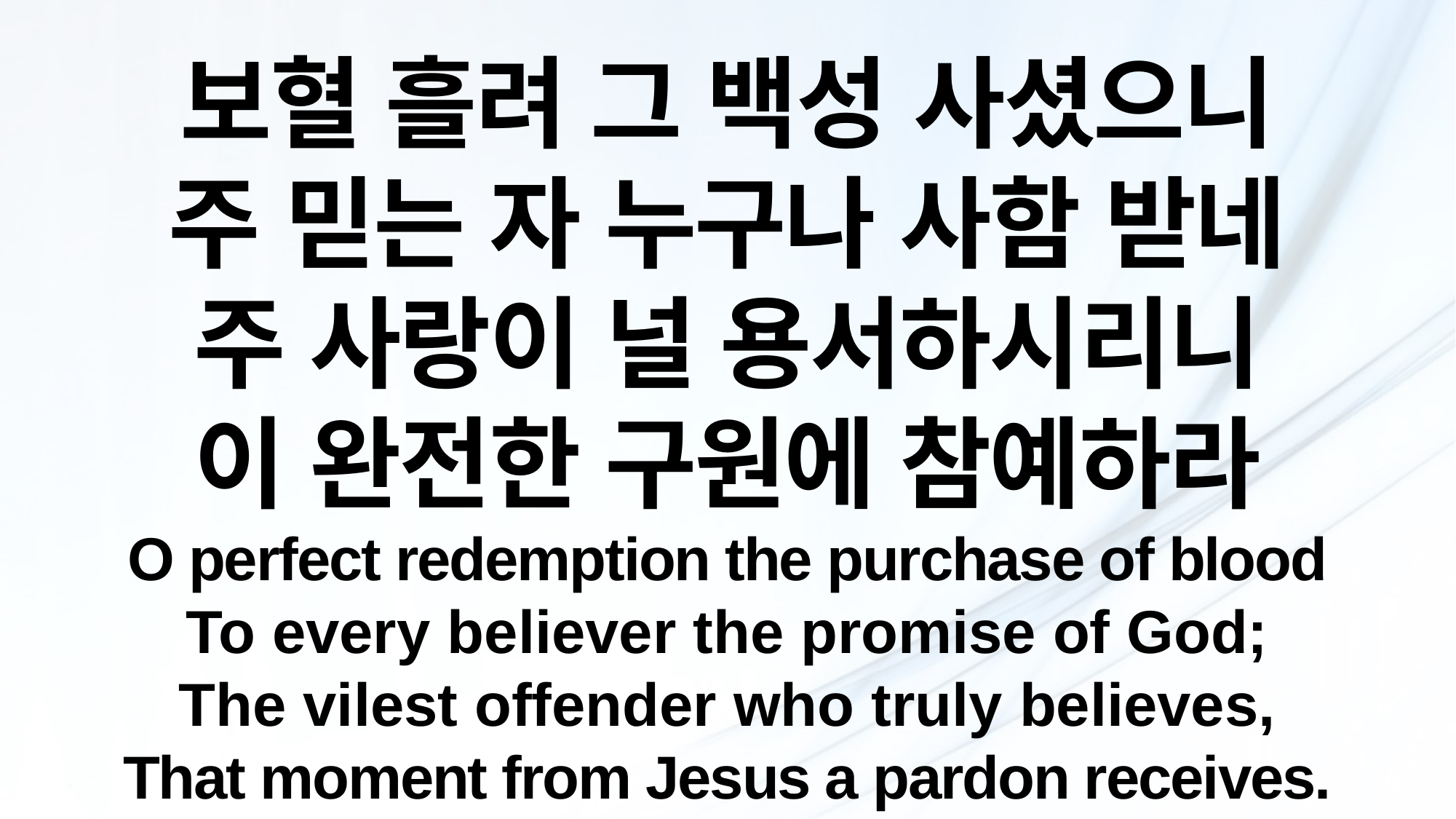

보혈 흘려 그 백성 사셨으니
주 믿는 자 누구나 사함 받네
주 사랑이 널 용서하시리니
이 완전한 구원에 참예하라
O perfect redemption the purchase of blood
To every believer the promise of God;
The vilest offender who truly believes,
That moment from Jesus a pardon receives.